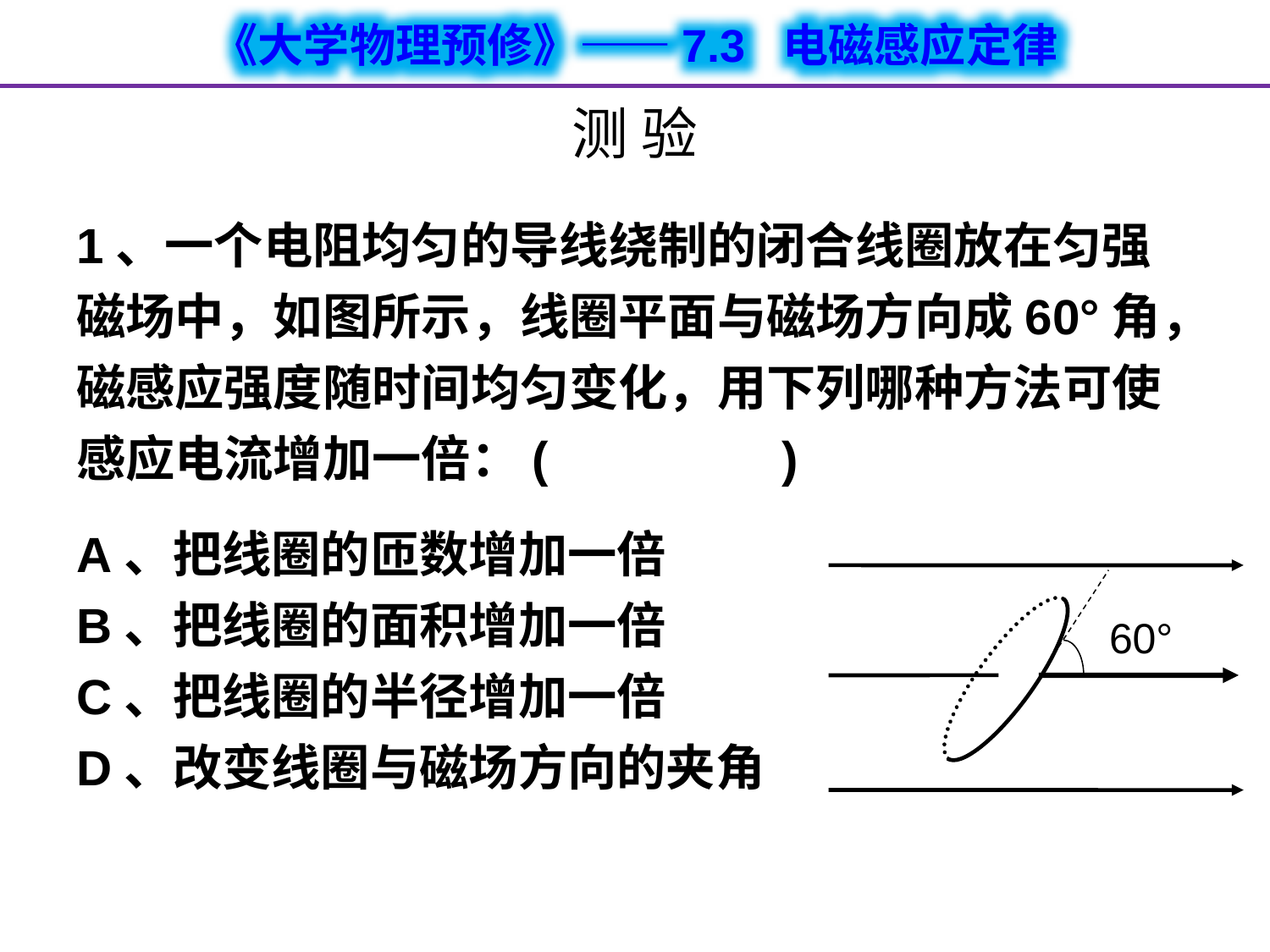

# 测 验
1、一个电阻均匀的导线绕制的闭合线圈放在匀强磁场中，如图所示，线圈平面与磁场方向成60°角，磁感应强度随时间均匀变化，用下列哪种方法可使感应电流增加一倍：(                 )
A、把线圈的匝数增加一倍
B、把线圈的面积增加一倍
C、把线圈的半径增加一倍
D、改变线圈与磁场方向的夹角

60°